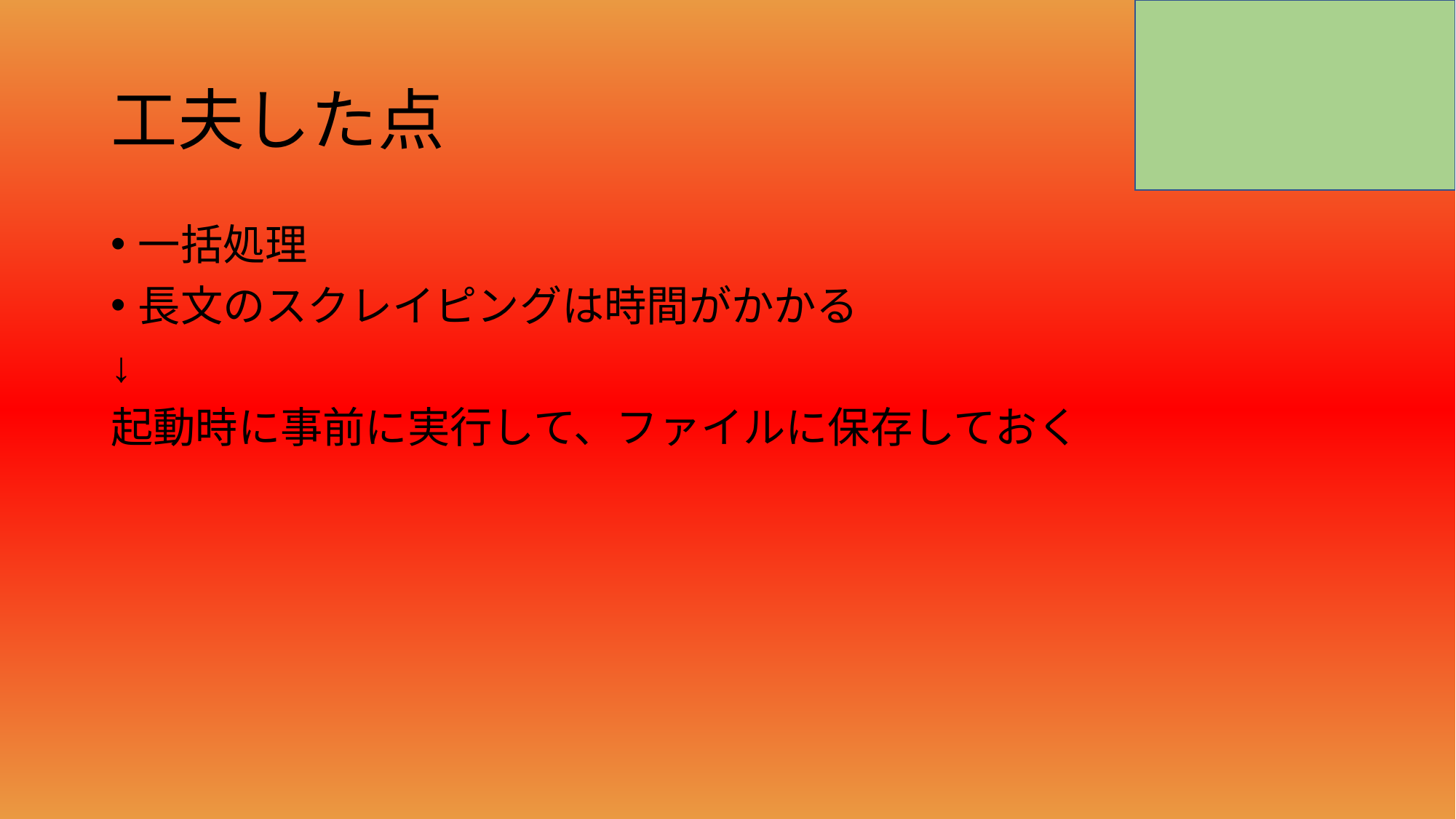

# 工夫した点
一括処理
長文のスクレイピングは時間がかかる
↓
起動時に事前に実行して、ファイルに保存しておく